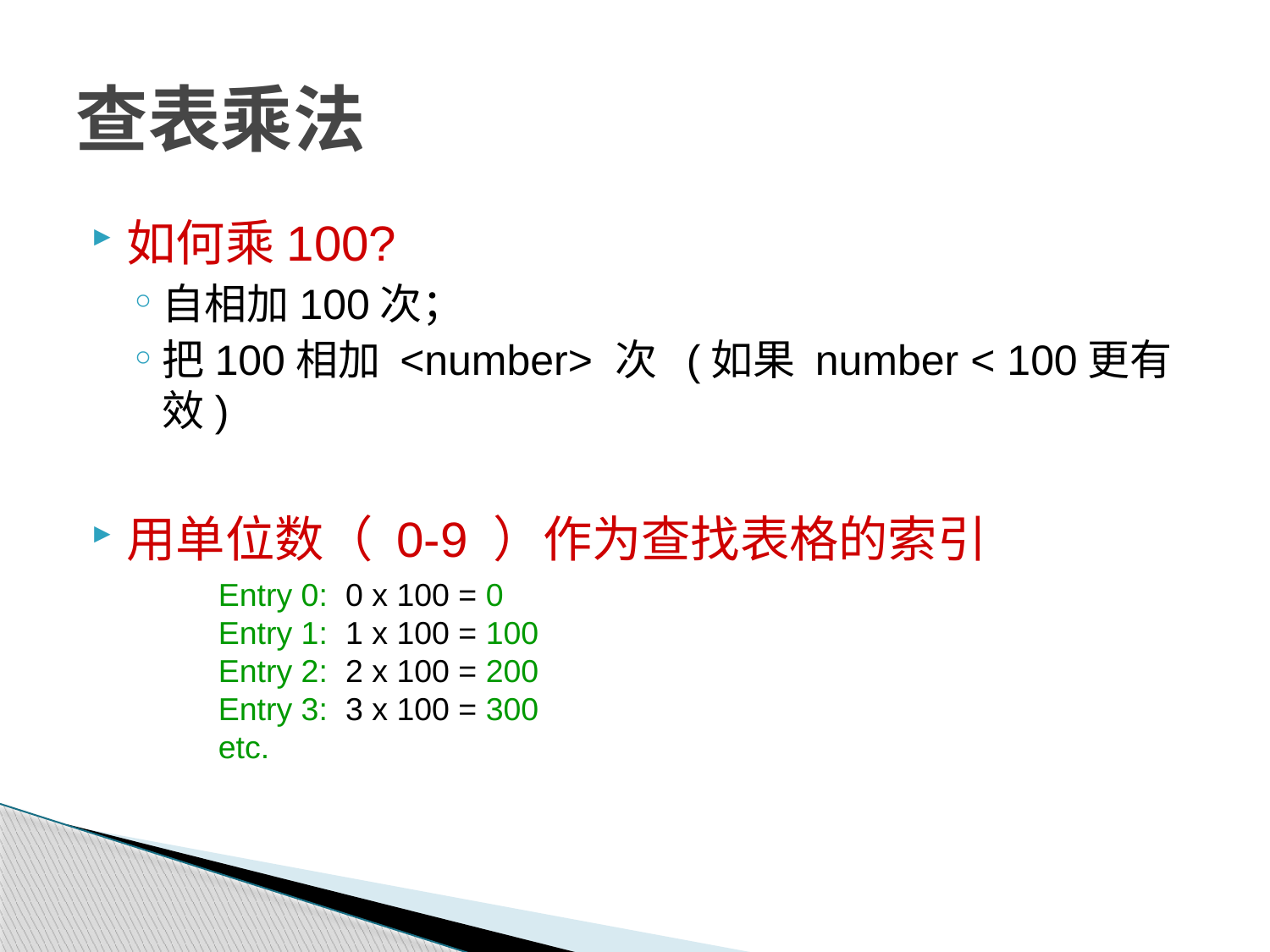

# 查表乘法
如何乘100?
自相加100次；
把100相加 <number> 次  (如果 number < 100更有效)

用单位数（ 0-9 ）作为查找表格的索引
	Entry 0:  0 x 100 = 0
	Entry 1:  1 x 100 = 100
	Entry 2:  2 x 100 = 200
	Entry 3:  3 x 100 = 300
	etc.